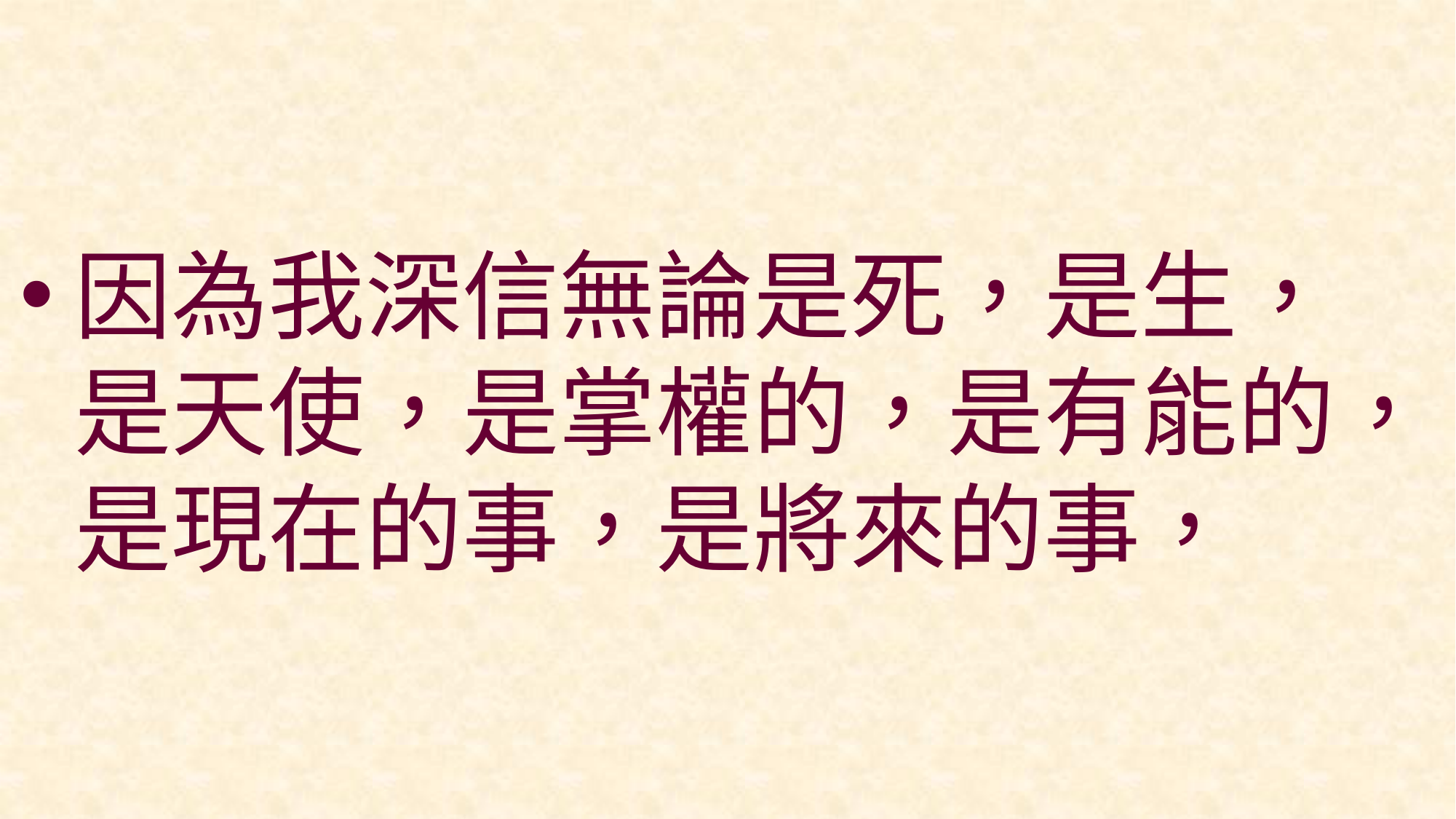

因為我深信無論是死，是生，是天使，是掌權的，是有能的，是現在的事，是將來的事，